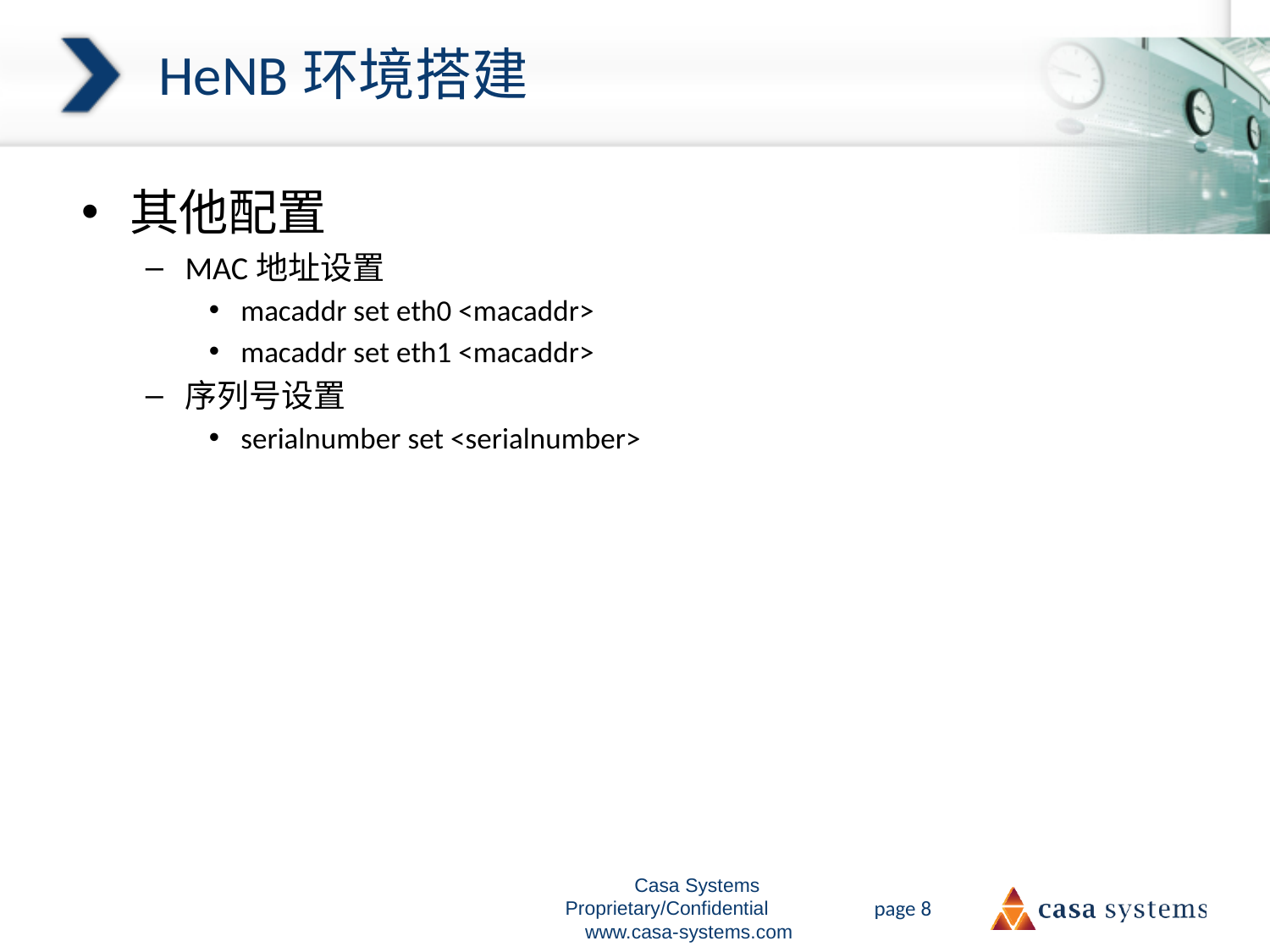

# HeNB环境搭建
其他配置
MAC地址设置
macaddr set eth0 <macaddr>
macaddr set eth1 <macaddr>
序列号设置
serialnumber set <serialnumber>
Casa Systems Proprietary/Confidential            www.casa-systems.com
page 8